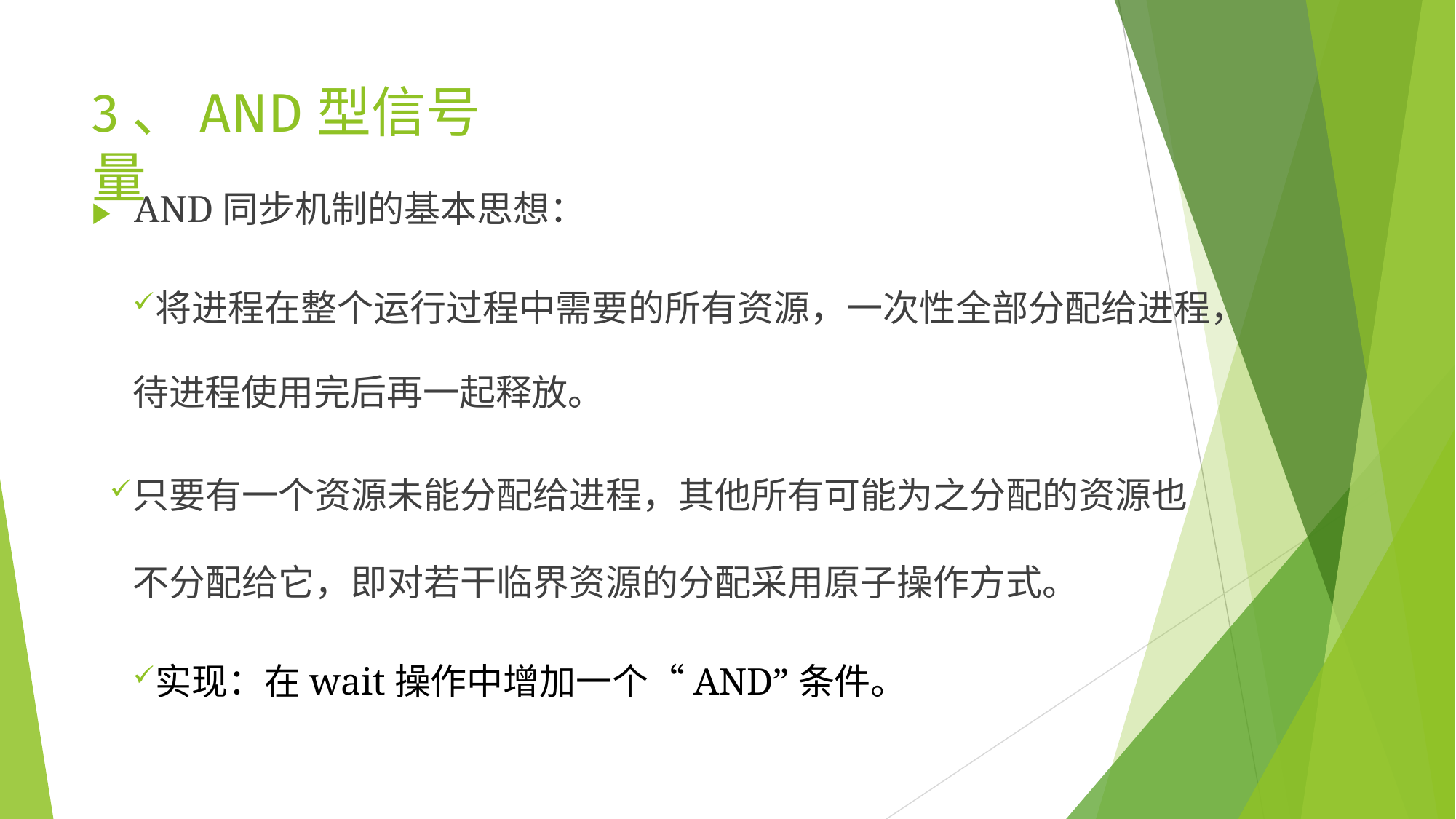

# 3、AND型信号量
▶	AND同步机制的基本思想：

将进程在整个运行过程中需要的所有资源，一次性全部分配给进程，

待进程使用完后再一起释放。
只要有一个资源未能分配给进程，其他所有可能为之分配的资源也 不分配给它，即对若干临界资源的分配采用原子操作方式。

实现：在wait操作中增加一个“AND”条件。